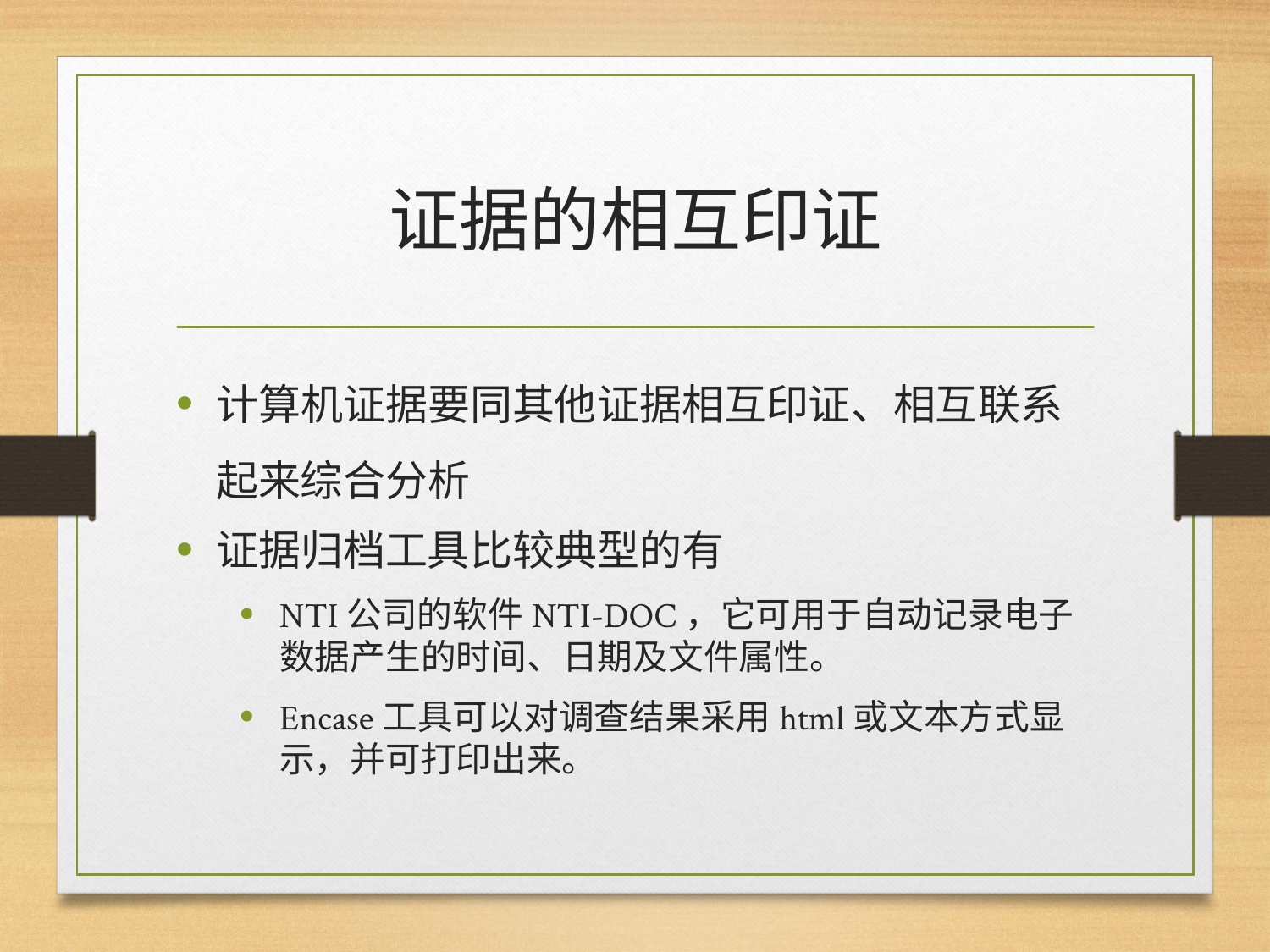

# 证据的相互印证
计算机证据要同其他证据相互印证、相互联系起来综合分析
证据归档工具比较典型的有
NTI公司的软件NTI-DOC，它可用于自动记录电子数据产生的时间、日期及文件属性。
Encase工具可以对调查结果采用html或文本方式显示，并可打印出来。